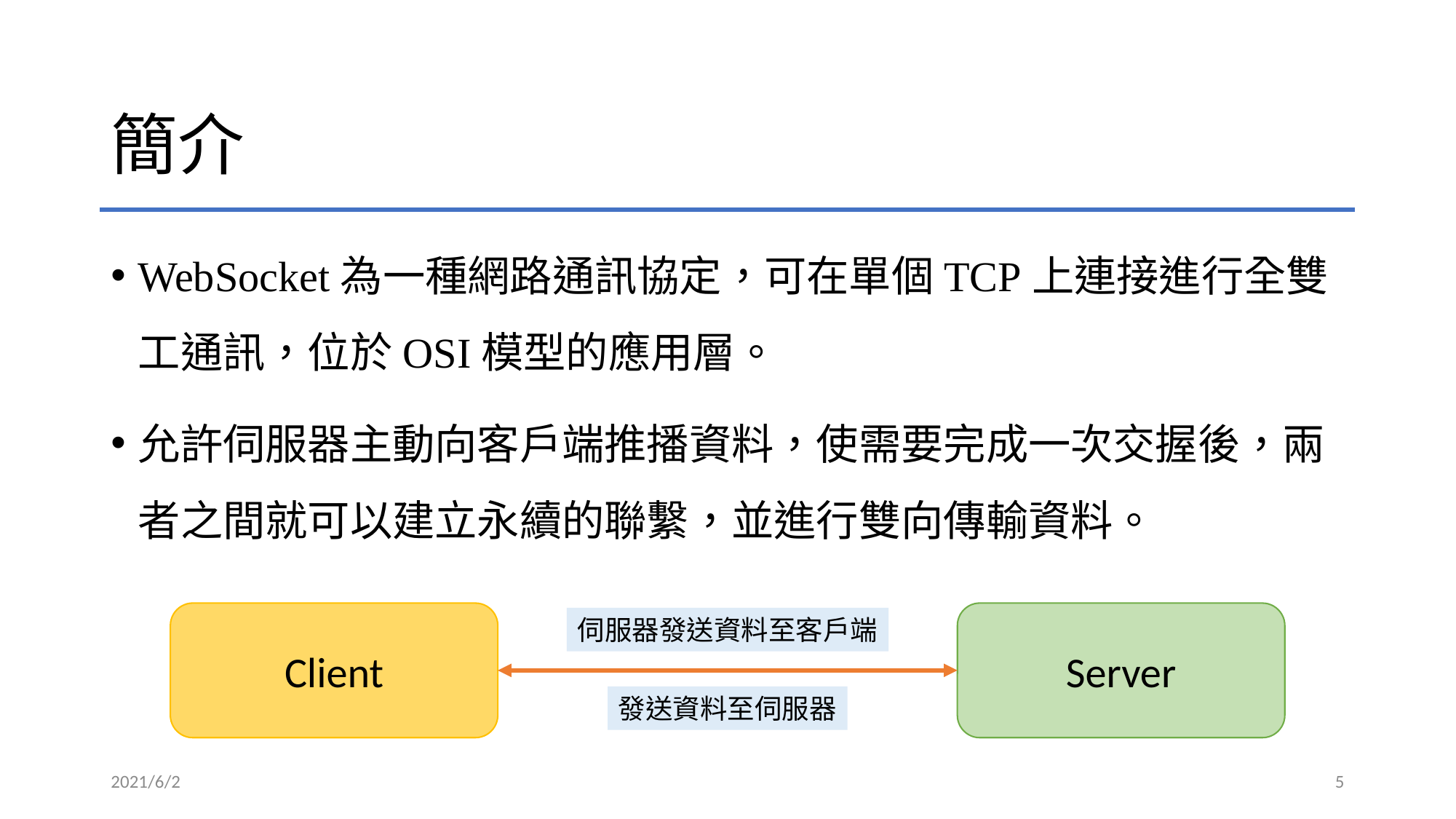

# 簡介
WebSocket為一種網路通訊協定，可在單個TCP上連接進行全雙工通訊，位於OSI模型的應用層。
允許伺服器主動向客戶端推播資料，使需要完成一次交握後，兩者之間就可以建立永續的聯繫，並進行雙向傳輸資料。
Client
Server
伺服器發送資料至客戶端
發送資料至伺服器
2021/6/2
5